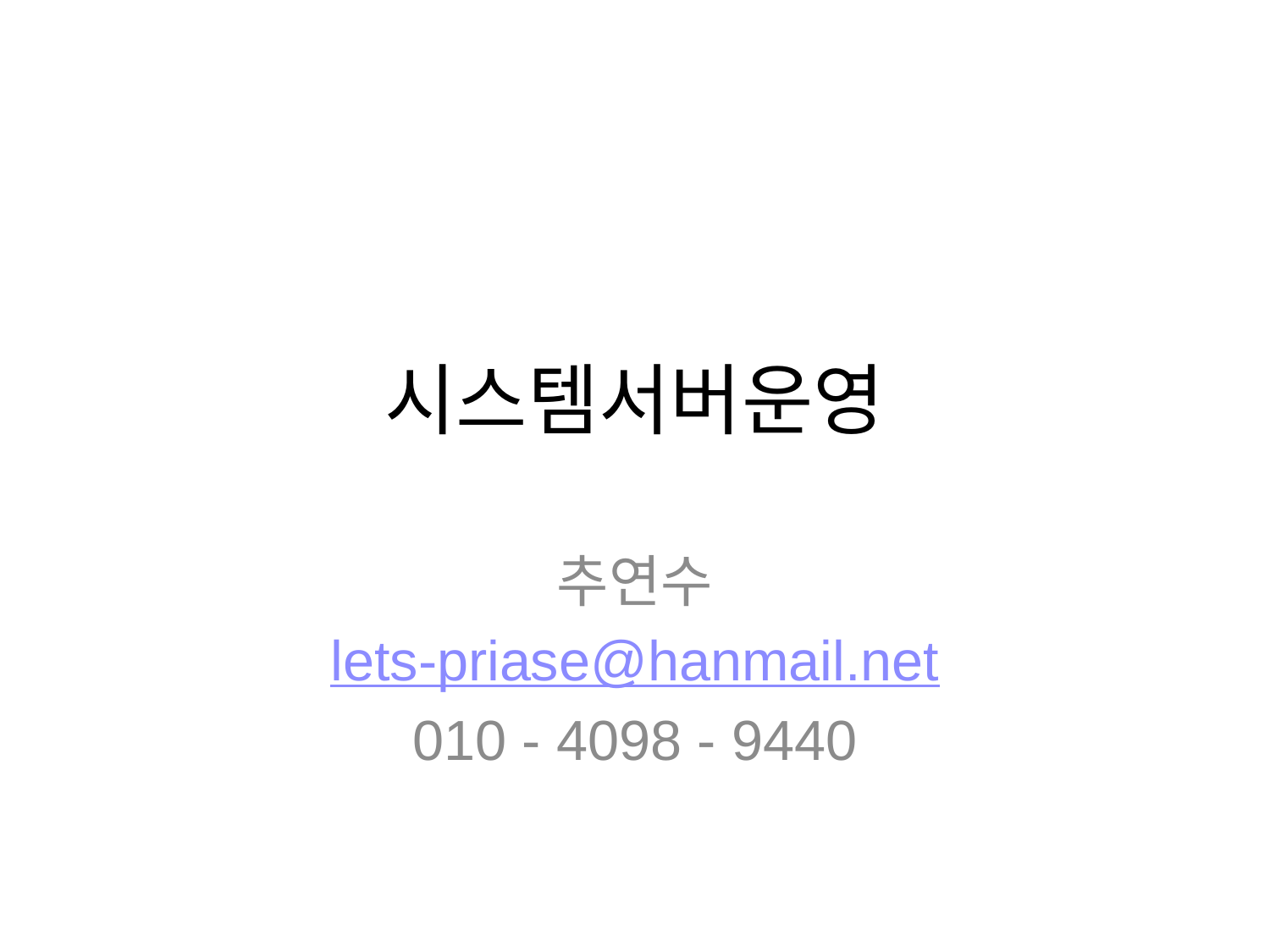

# 시스템서버운영
추연수
lets-priase@hanmail.net
010 - 4098 - 9440